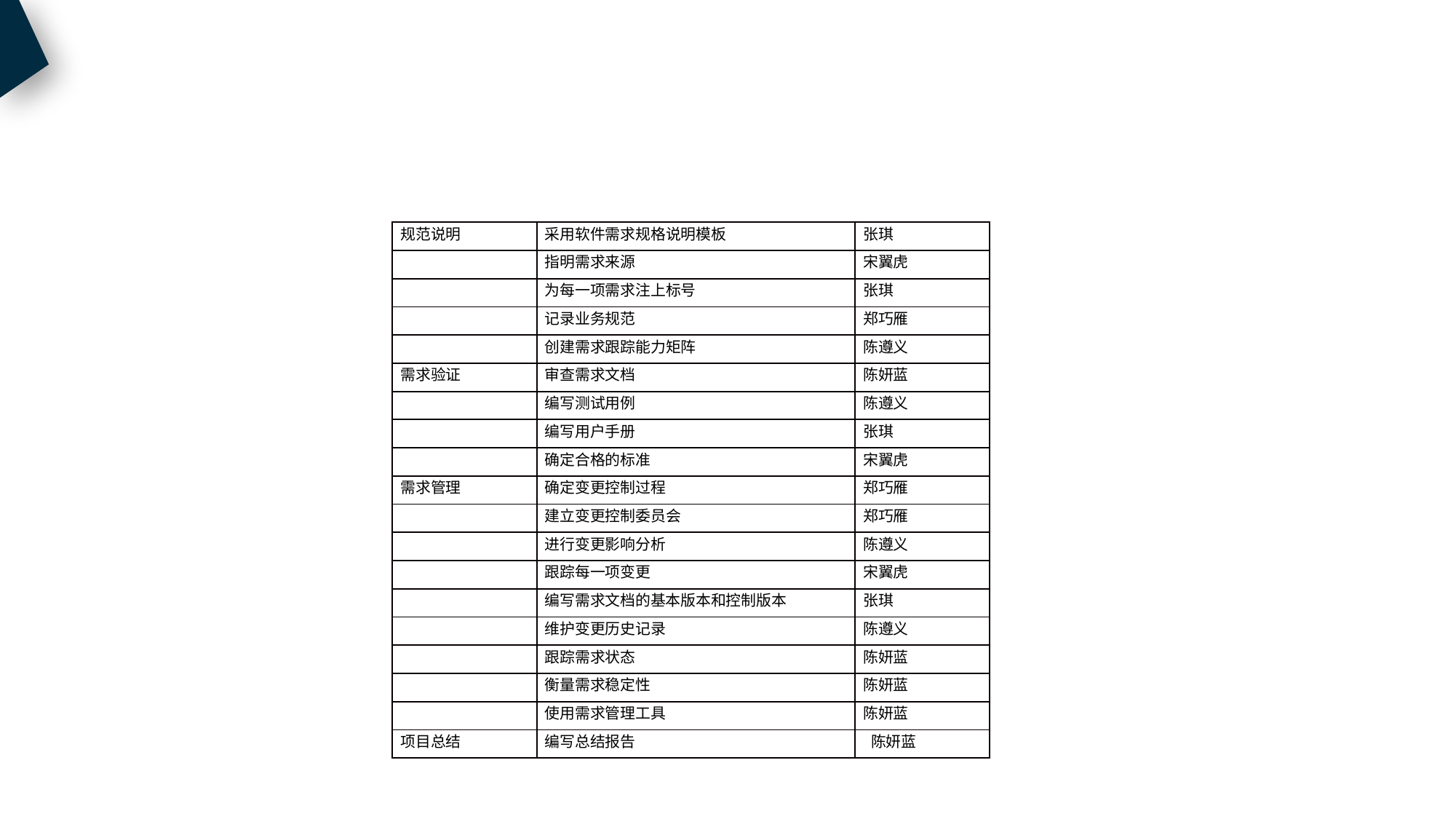

| 规范说明 | 采用软件需求规格说明模板 | 张琪 |
| --- | --- | --- |
|  | 指明需求来源 | 宋翼虎 |
|  | 为每一项需求注上标号 | 张琪 |
|  | 记录业务规范 | 郑巧雁 |
|  | 创建需求跟踪能力矩阵 | 陈遵义 |
| 需求验证 | 审查需求文档 | 陈妍蓝 |
|  | 编写测试用例 | 陈遵义 |
|  | 编写用户手册 | 张琪 |
|  | 确定合格的标准 | 宋翼虎 |
| 需求管理 | 确定变更控制过程 | 郑巧雁 |
|  | 建立变更控制委员会 | 郑巧雁 |
|  | 进行变更影响分析 | 陈遵义 |
|  | 跟踪每一项变更 | 宋翼虎 |
|  | 编写需求文档的基本版本和控制版本 | 张琪 |
|  | 维护变更历史记录 | 陈遵义 |
|  | 跟踪需求状态 | 陈妍蓝 |
|  | 衡量需求稳定性 | 陈妍蓝 |
|  | 使用需求管理工具 | 陈妍蓝 |
| 项目总结 | 编写总结报告 | 陈妍蓝 |